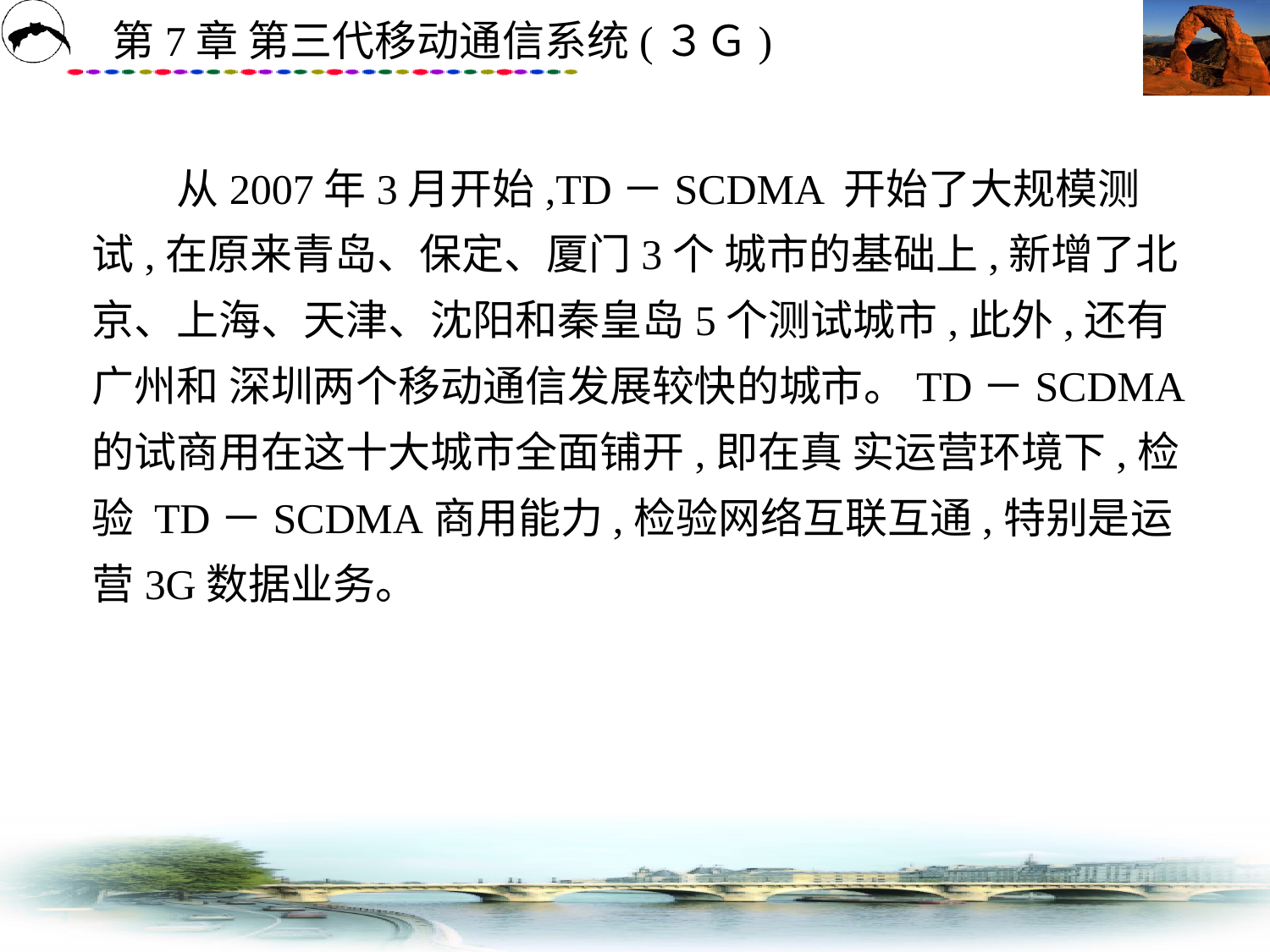

# 从2007年3月开始,TD－SCDMA 开始了大规模测试,在原来青岛、保定、厦门3个 城市的基础上,新增了北京、上海、天津、沈阳和秦皇岛5个测试城市,此外,还有广州和 深圳两个移动通信发展较快的城市。TD－SCDMA 的试商用在这十大城市全面铺开,即在真 实运营环境下,检验 TD－SCDMA商用能力,检验网络互联互通,特别是运营3G数据业务。